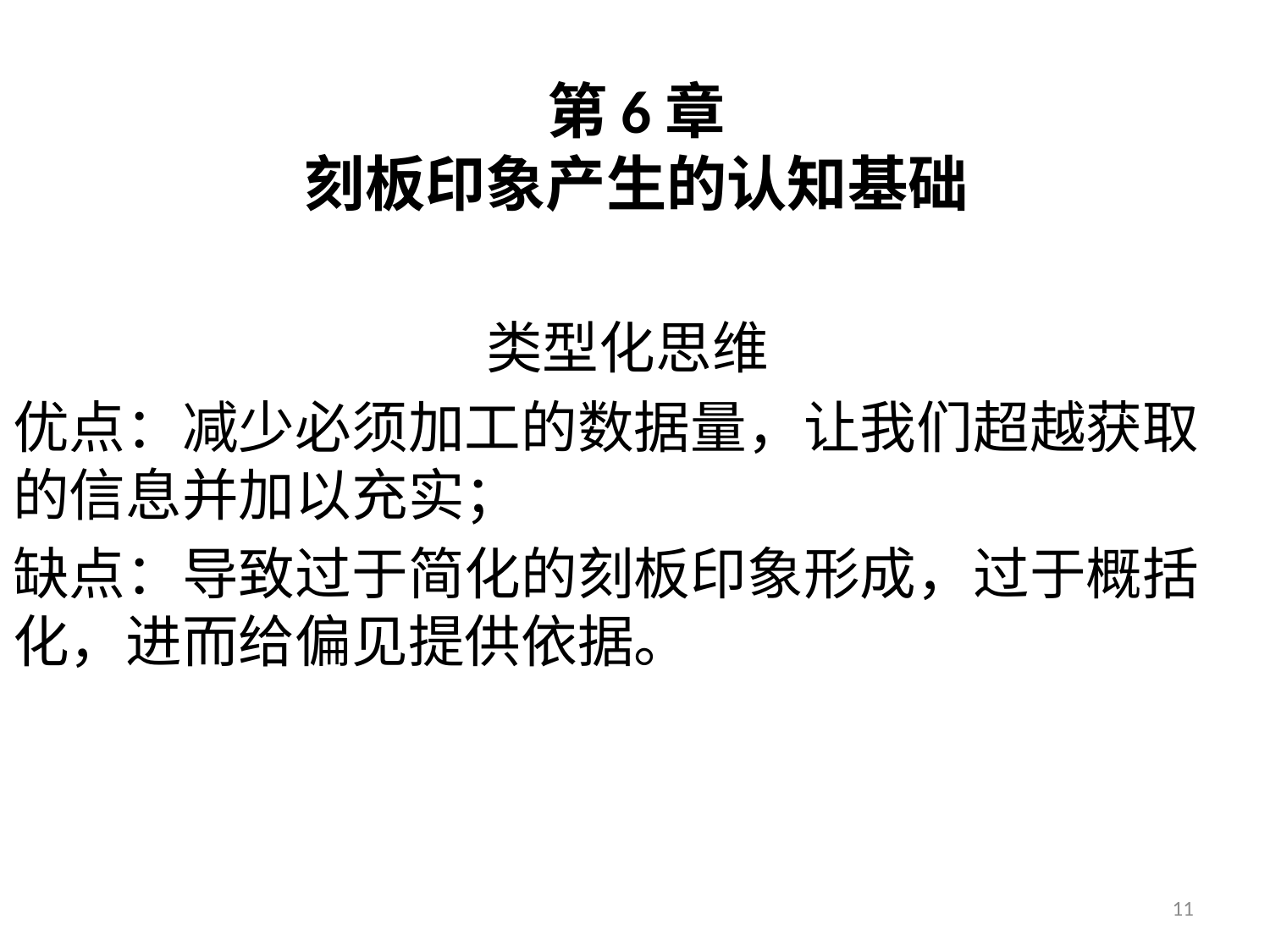

# 第6章 刻板印象产生的认知基础
类型化思维
优点：减少必须加工的数据量，让我们超越获取的信息并加以充实；
缺点：导致过于简化的刻板印象形成，过于概括化，进而给偏见提供依据。
11